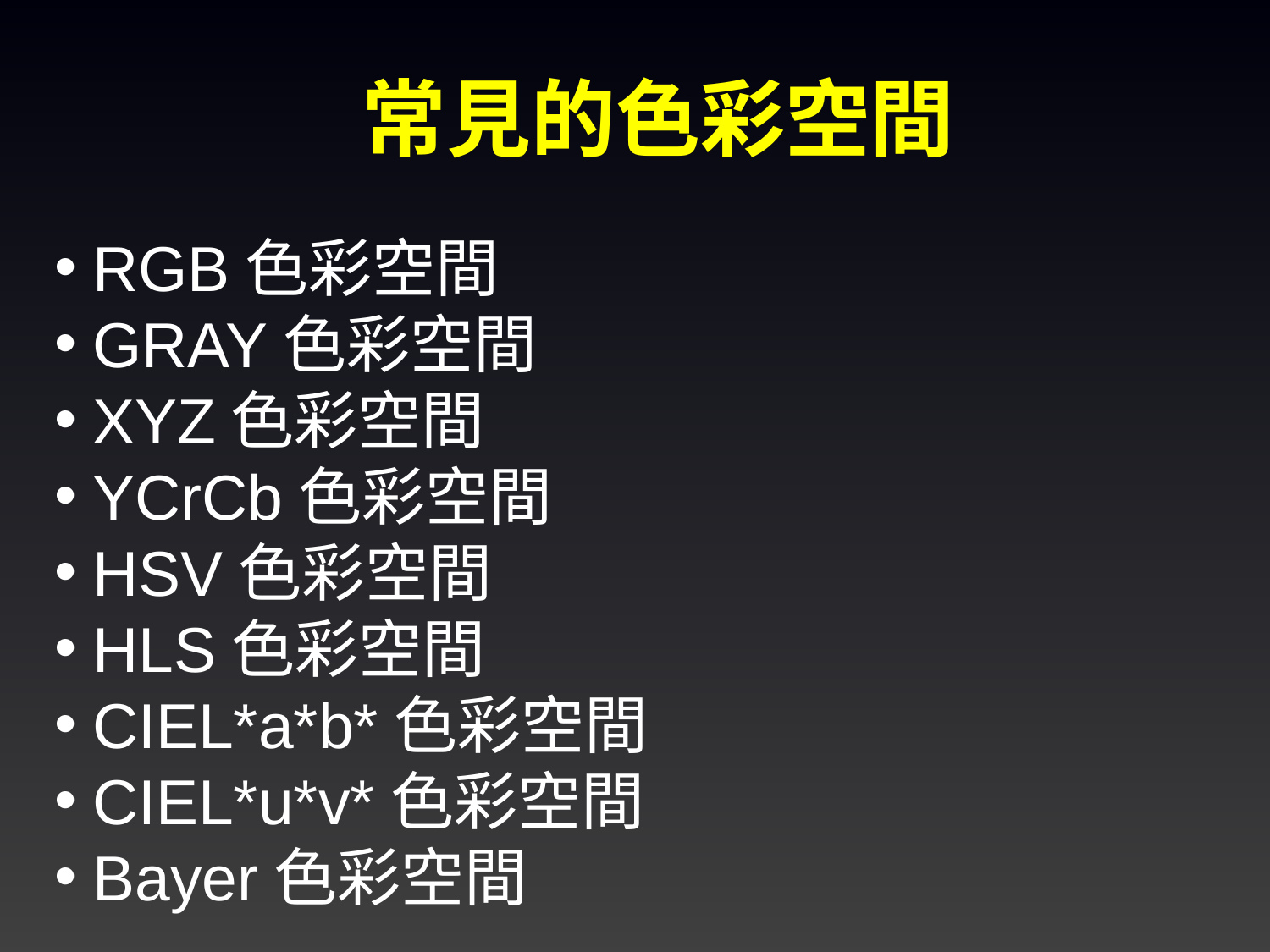

常見的色彩空間
RGB色彩空間
GRAY色彩空間
XYZ色彩空間
YCrCb色彩空間
HSV色彩空間
HLS色彩空間
CIEL*a*b*色彩空間
CIEL*u*v*色彩空間
Bayer色彩空間